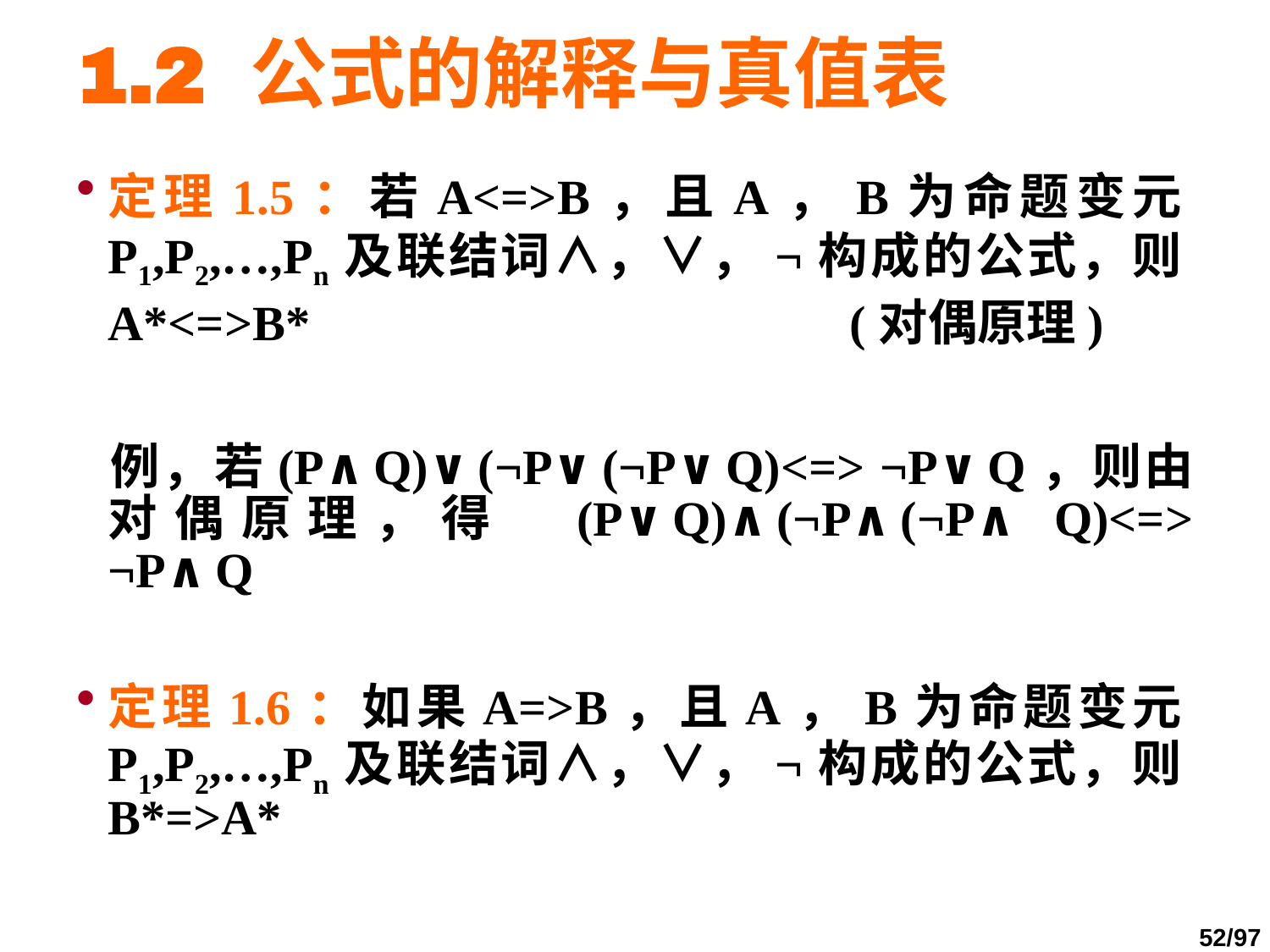

# 1.2 公式的解释与真值表
定理1.5：若A<=>B，且A，B为命题变元P1,P2,…,Pn及联结词∧，∨，¬构成的公式，则A*<=>B*                                            (对偶原理)

	例，若(P∧Q)∨(¬P∨(¬P∨Q)<=> ¬P∨Q，则由对偶原理，得  (P∨Q)∧(¬P∧(¬P∧ Q)<=> ¬P∧Q

定理1.6：如果A=>B，且A，B为命题变元P1,P2,…,Pn及联结词∧，∨，¬构成的公式，则B*=>A*